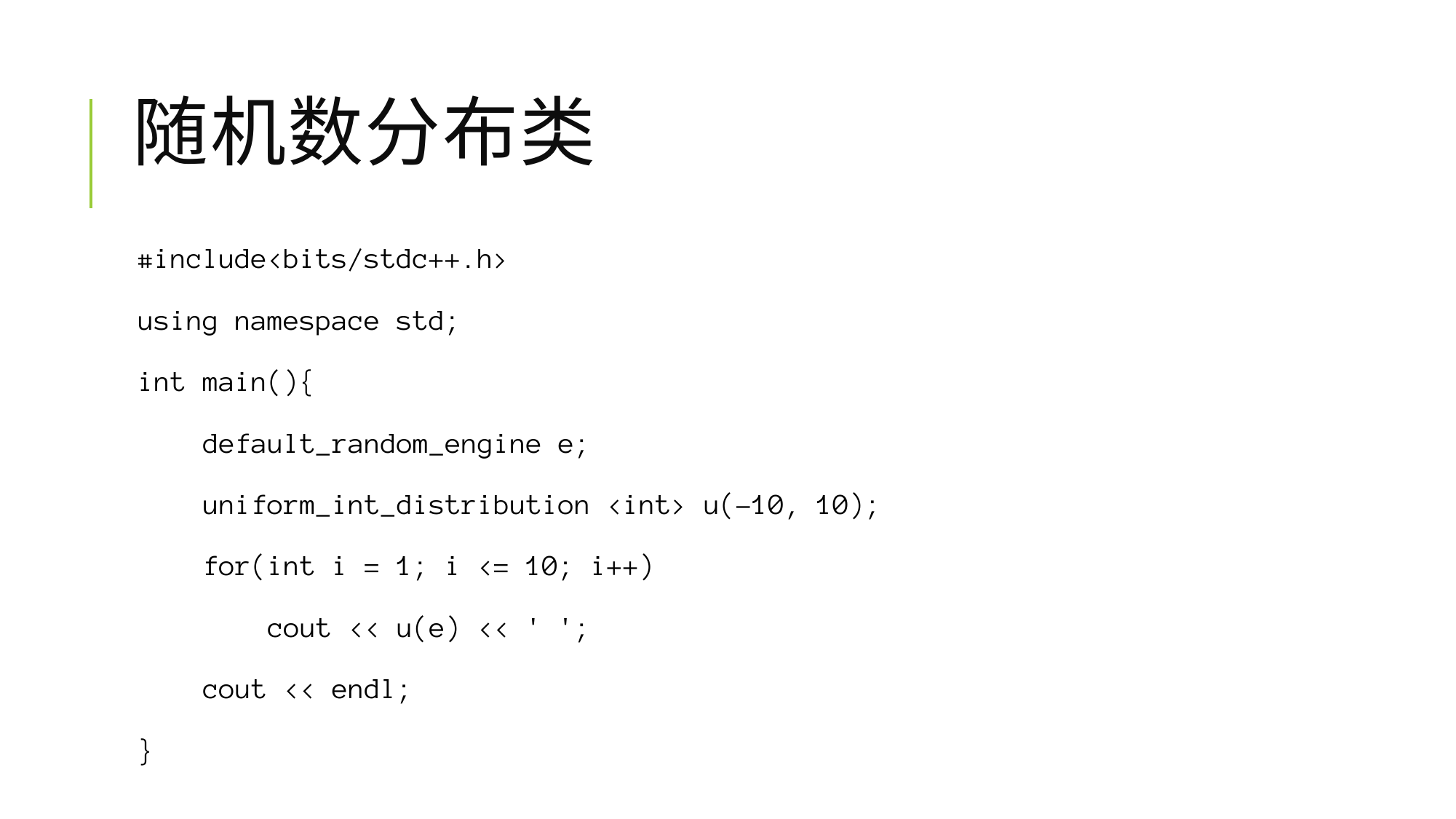

# 随机数分布类
#include<bits/stdc++.h>
using namespace std;
int main(){
    default_random_engine e;
    uniform_int_distribution <int> u(-10, 10);
    for(int i = 1; i <= 10; i++)
        cout << u(e) << ' ';
    cout << endl;
}